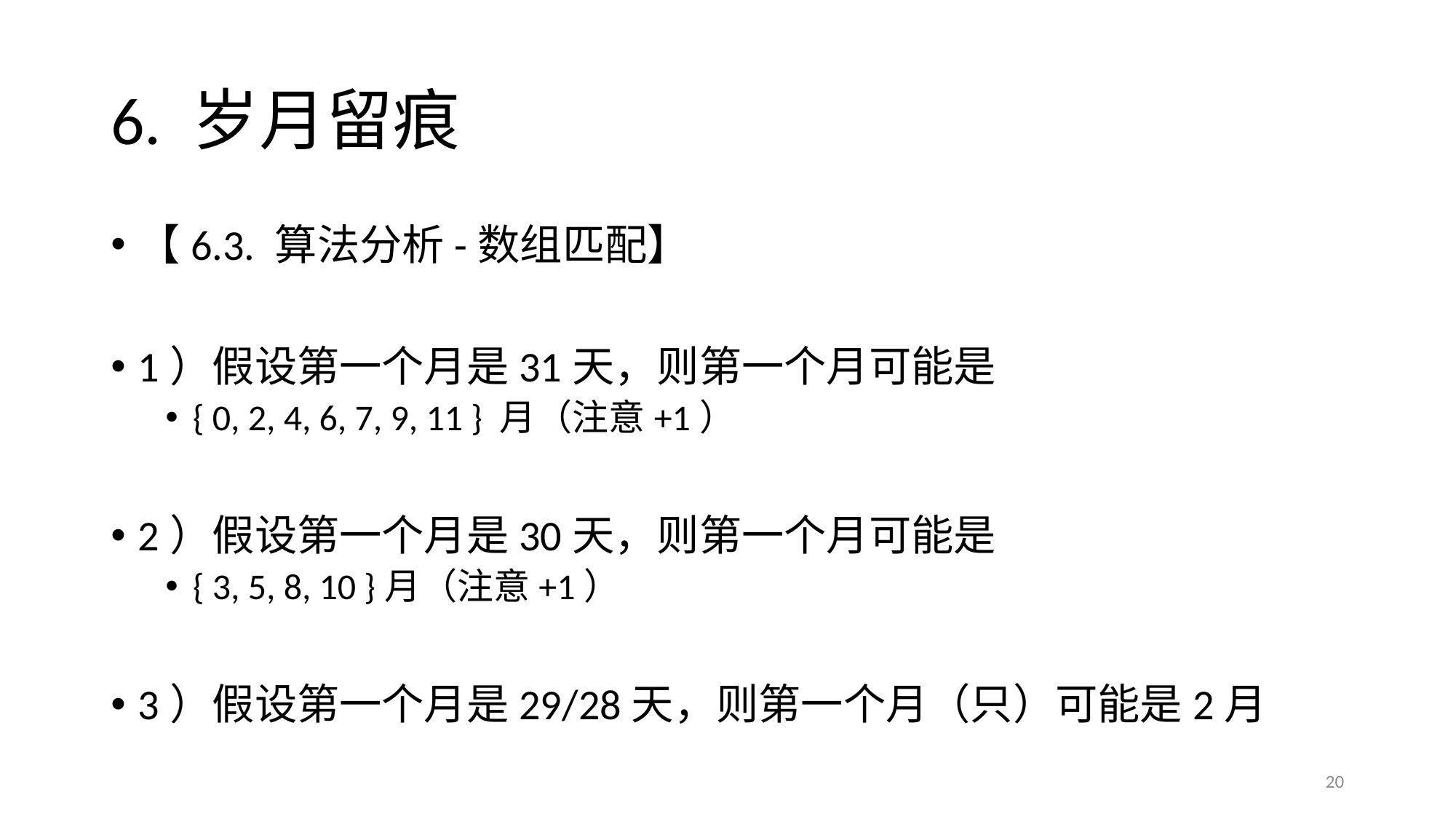

# 6. 岁月留痕
【6.3. 算法分析-数组匹配】

1）假设第一个月是31天，则第一个月可能是
{ 0, 2, 4, 6, 7, 9, 11 } 月（注意+1）

2）假设第一个月是30天，则第一个月可能是
{ 3, 5, 8, 10 }月（注意+1）

3）假设第一个月是29/28天，则第一个月（只）可能是2月
20